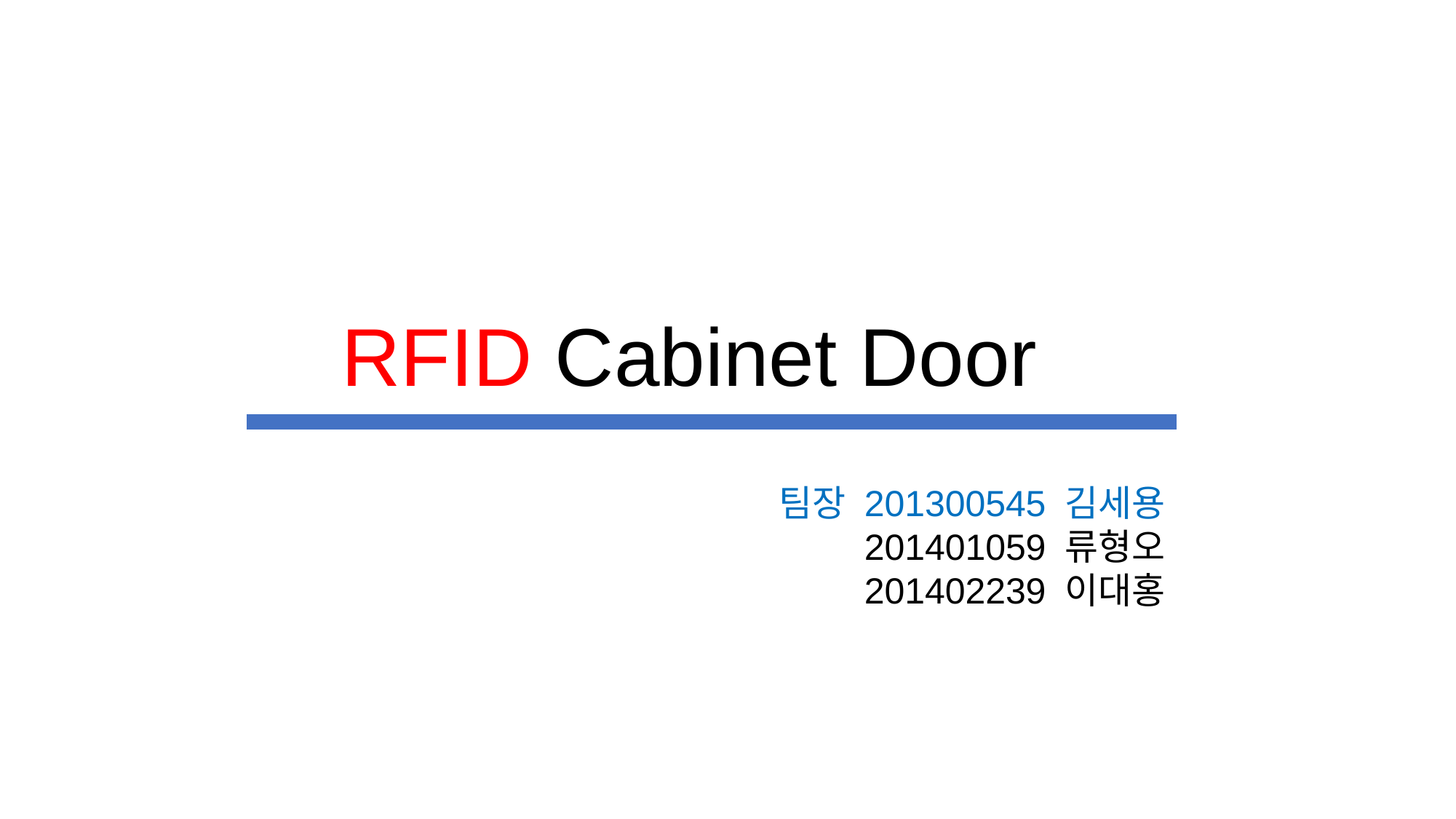

RFID Cabinet Door
팀장 201300545 김세용
       201401059 류형오
       201402239 이대홍